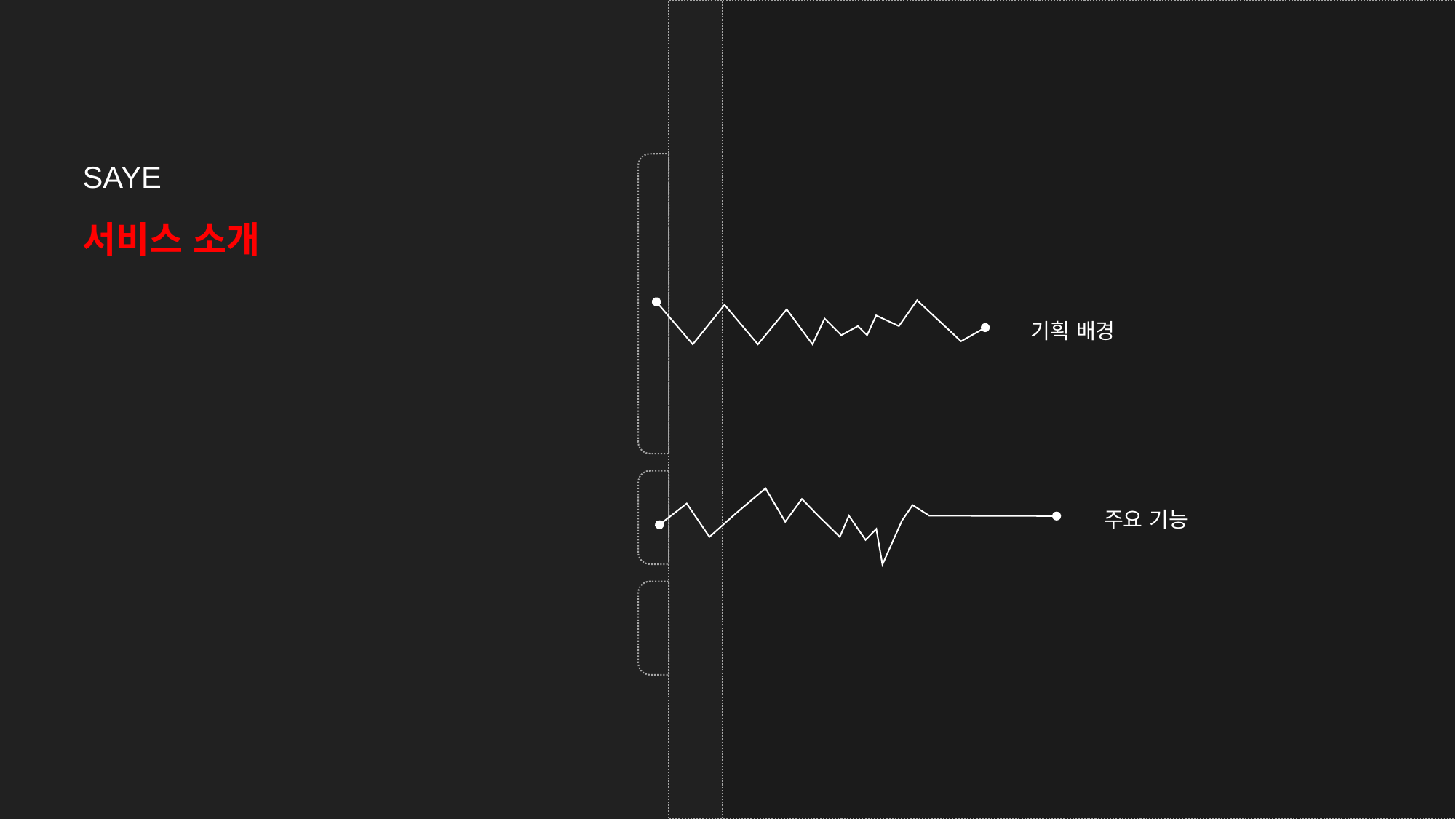

SAYE
서비스 소개

기획 배경

주요 기능